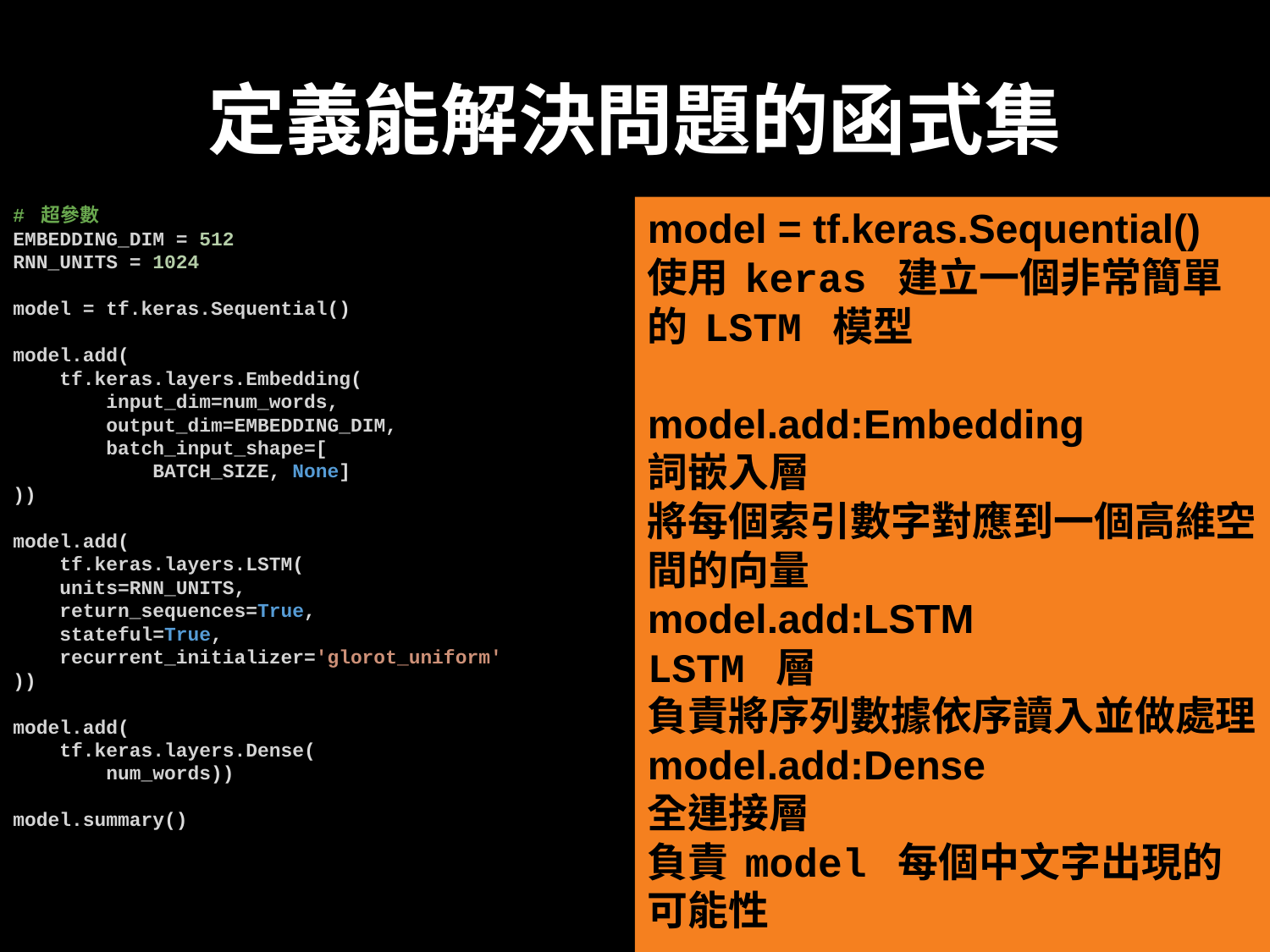

# 定義能解決問題的函式集

# 超參數
EMBEDDING_DIM = 512
RNN_UNITS = 1024
model = tf.keras.Sequential()
model.add(
    tf.keras.layers.Embedding(
        input_dim=num_words,
        output_dim=EMBEDDING_DIM,
        batch_input_shape=[
            BATCH_SIZE, None]
))
model.add(
    tf.keras.layers.LSTM(
    units=RNN_UNITS,
    return_sequences=True,
    stateful=True,
    recurrent_initializer='glorot_uniform'
))
model.add(
    tf.keras.layers.Dense(
        num_words))
model.summary()
model = tf.keras.Sequential()
使用 keras 建立一個非常簡單的 LSTM 模型

model.add:Embedding
詞嵌入層
將每個索引數字對應到一個高維空間的向量
model.add:LSTM
LSTM 層
負責將序列數據依序讀入並做處理
model.add:Dense
全連接層
負責 model 每個中文字出現的可能性